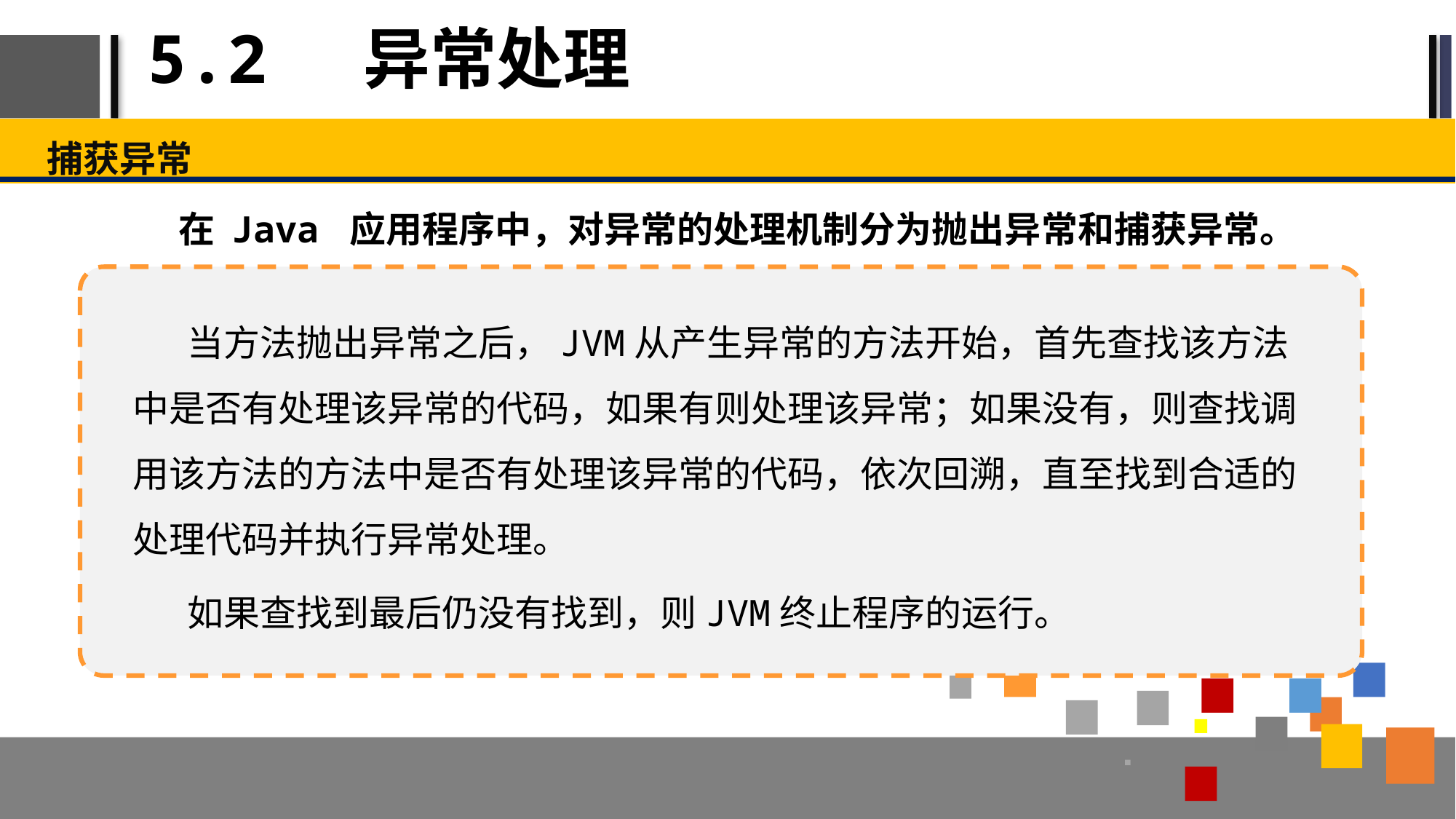

# 5.2  异常处理

捕获异常

在 Java 应用程序中，对异常的处理机制分为抛出异常和捕获异常。

当方法抛出异常之后，JVM从产生异常的方法开始，首先查找该方法中是否有处理该异常的代码，如果有则处理该异常；如果没有，则查找调用该方法的方法中是否有处理该异常的代码，依次回溯，直至找到合适的处理代码并执行异常处理。
如果查找到最后仍没有找到，则JVM终止程序的运行。